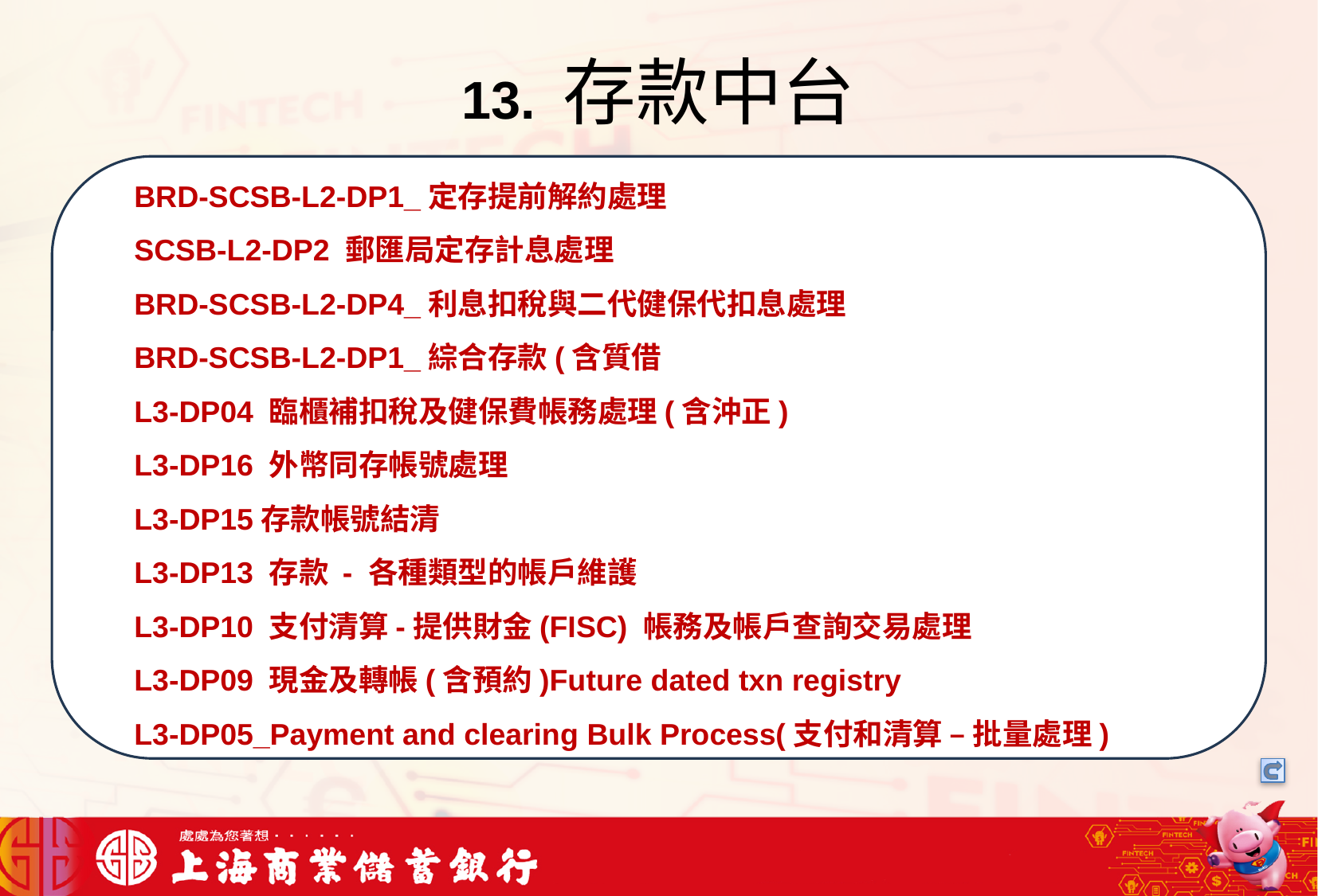

# 13. 存款中台
BRD-SCSB-L2-DP1_定存提前解約處理
SCSB-L2-DP2 郵匯局定存計息處理
BRD-SCSB-L2-DP4_利息扣稅與二代健保代扣息處理
BRD-SCSB-L2-DP1_綜合存款(含質借
L3-DP04 臨櫃補扣稅及健保費帳務處理(含沖正)
L3-DP16 外幣同存帳號處理
L3-DP15存款帳號結清
L3-DP13 存款 - 各種類型的帳戶維護
L3-DP10 支付清算-提供財金(FISC) 帳務及帳戶查詢交易處理
L3-DP09 現金及轉帳(含預約)Future dated txn registry
L3-DP05_Payment and clearing Bulk Process(支付和清算 – 批量處理)

的答案回覆用戶